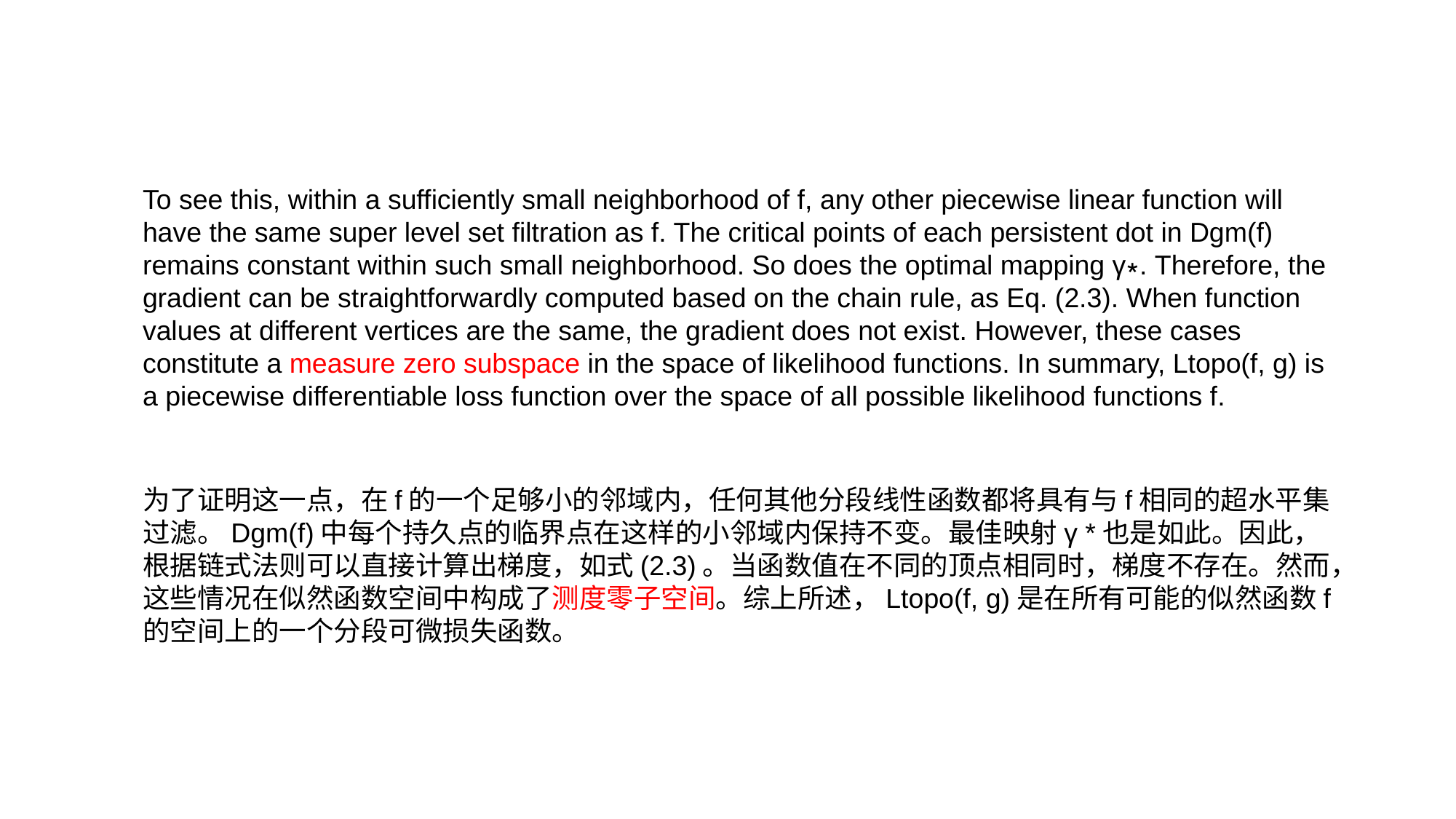

To see this, within a sufficiently small neighborhood of f, any other piecewise linear function will have the same super level set filtration as f. The critical points of each persistent dot in Dgm(f) remains constant within such small neighborhood. So does the optimal mapping γ∗. Therefore, the gradient can be straightforwardly computed based on the chain rule, as Eq. (2.3). When function values at different vertices are the same, the gradient does not exist. However, these cases constitute a measure zero subspace in the space of likelihood functions. In summary, Ltopo(f, g) is a piecewise differentiable loss function over the space of all possible likelihood functions f.
为了证明这一点，在f的一个足够小的邻域内，任何其他分段线性函数都将具有与f相同的超水平集过滤。Dgm(f)中每个持久点的临界点在这样的小邻域内保持不变。最佳映射γ *也是如此。因此，根据链式法则可以直接计算出梯度，如式(2.3)。当函数值在不同的顶点相同时，梯度不存在。然而，这些情况在似然函数空间中构成了测度零子空间。综上所述，Ltopo(f, g)是在所有可能的似然函数f的空间上的一个分段可微损失函数。